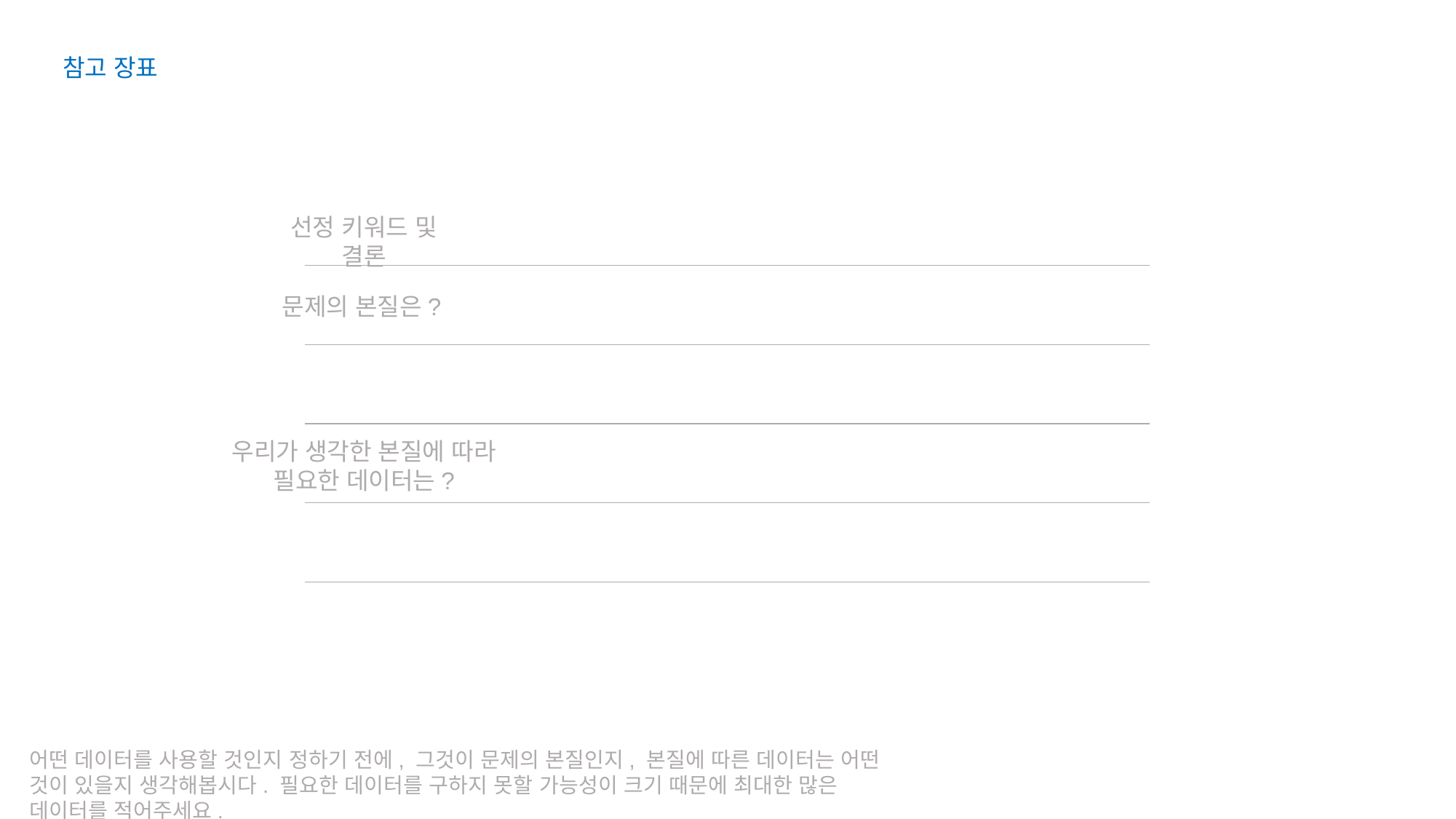

참고 장표
선정 키워드 및 결론
문제의 본질은?
우리가 생각한 본질에 따라 필요한 데이터는?
어떤 데이터를 사용할 것인지 정하기 전에, 그것이 문제의 본질인지, 본질에 따른 데이터는 어떤 것이 있을지 생각해봅시다. 필요한 데이터를 구하지 못할 가능성이 크기 때문에 최대한 많은 데이터를 적어주세요.